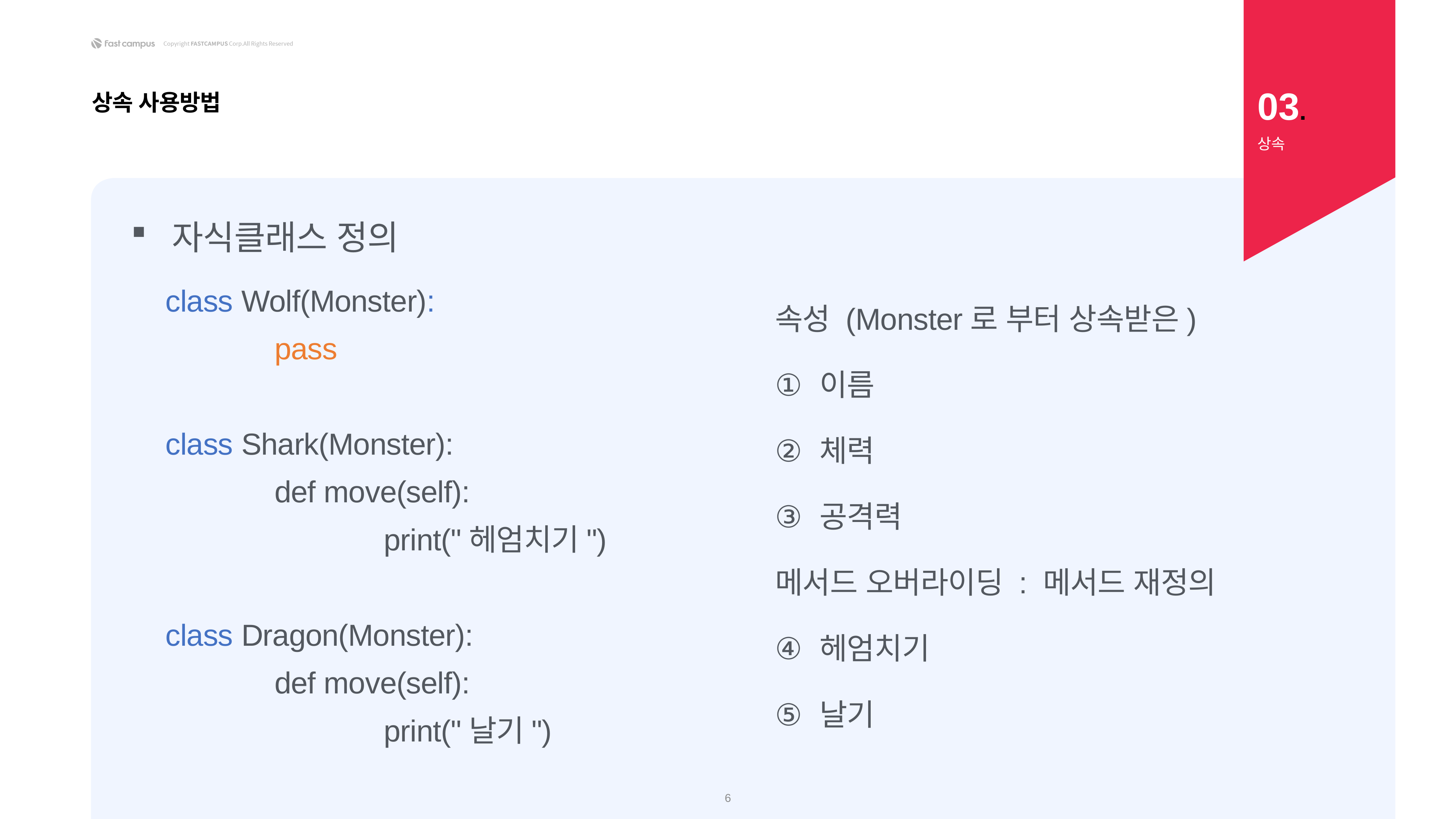

03.
상속 사용방법
상속
자식클래스 정의

class Wolf(Monster):
		pass

class Shark(Monster):
		def move(self):
				print("헤엄치기")

class Dragon(Monster):
		def move(self):
				print("날기")
속성 (Monster로 부터 상속받은)
이름
체력
공격력
메서드 오버라이딩 : 메서드 재정의
헤엄치기
날기
6